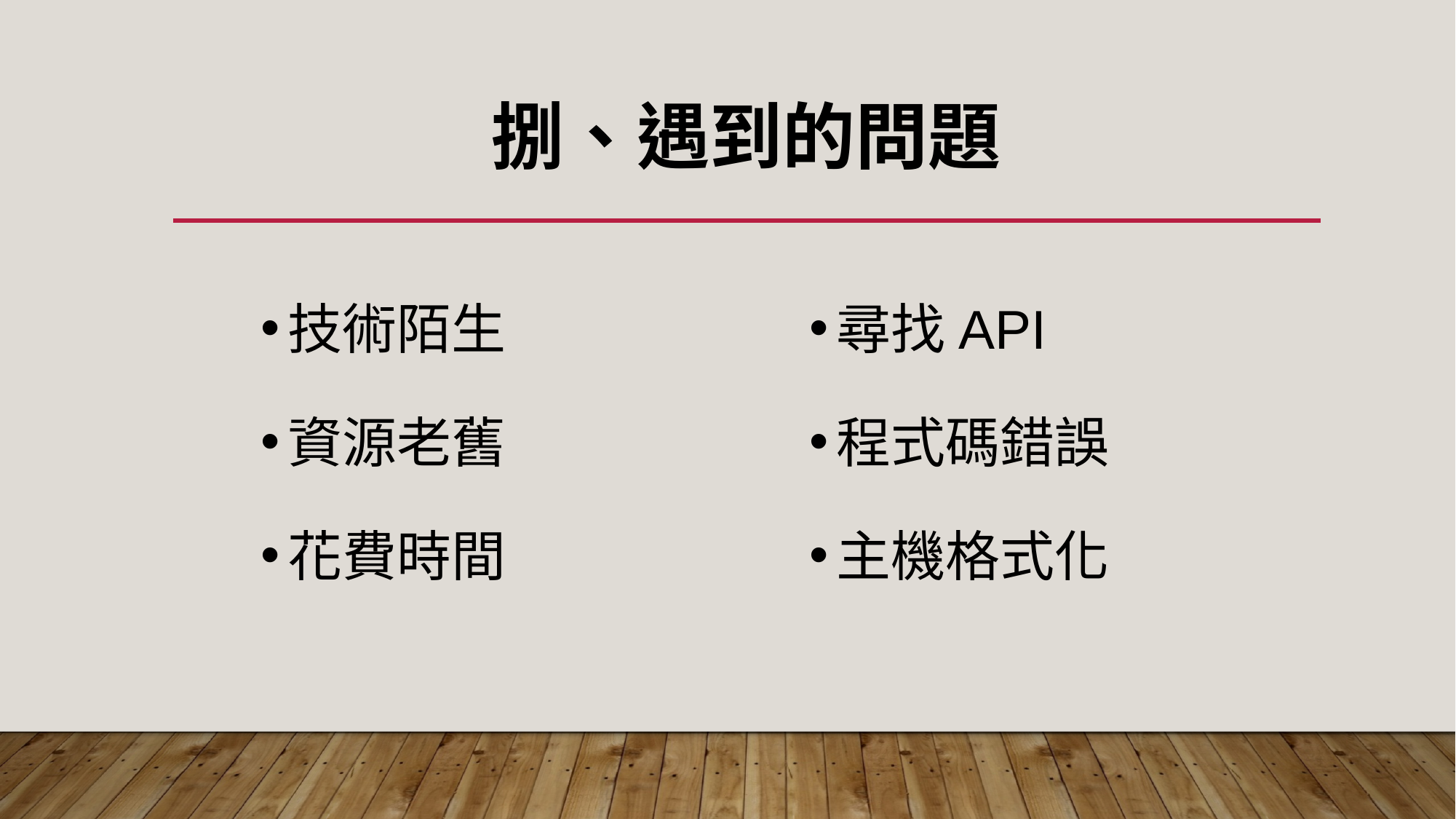

捌、遇到的問題
技術陌生
資源老舊
花費時間
尋找API
程式碼錯誤
主機格式化